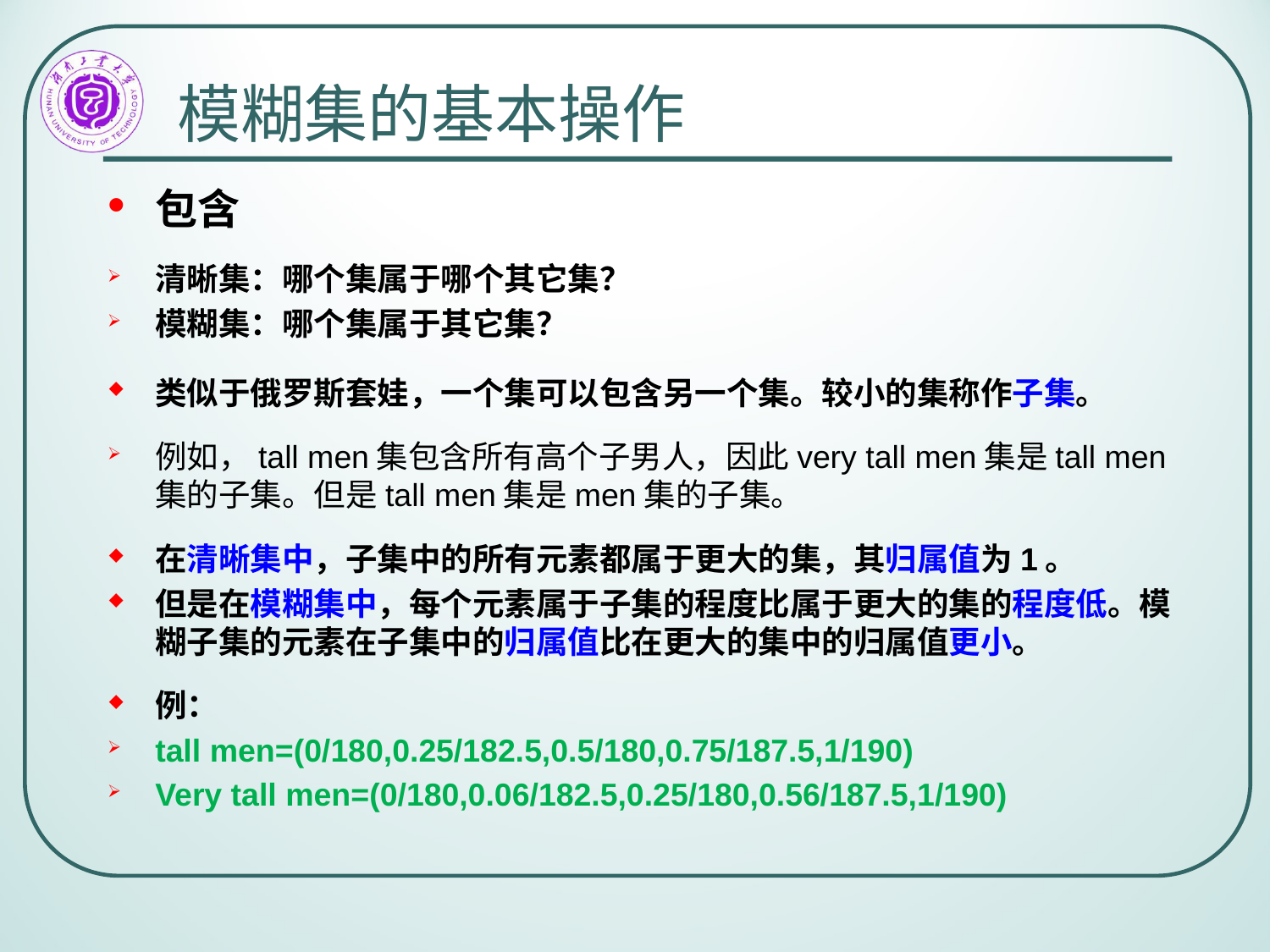

# 模糊集的基本操作
包含

清晰集：哪个集属于哪个其它集？
模糊集：哪个集属于其它集？

类似于俄罗斯套娃，一个集可以包含另一个集。较小的集称作子集。

例如，tall men集包含所有高个子男人，因此very tall men集是tall men集的子集。但是tall men集是men集的子集。

在清晰集中，子集中的所有元素都属于更大的集，其归属值为1。
但是在模糊集中，每个元素属于子集的程度比属于更大的集的程度低。模糊子集的元素在子集中的归属值比在更大的集中的归属值更小。

例：
tall men=(0/180,0.25/182.5,0.5/180,0.75/187.5,1/190)
Very tall men=(0/180,0.06/182.5,0.25/180,0.56/187.5,1/190)